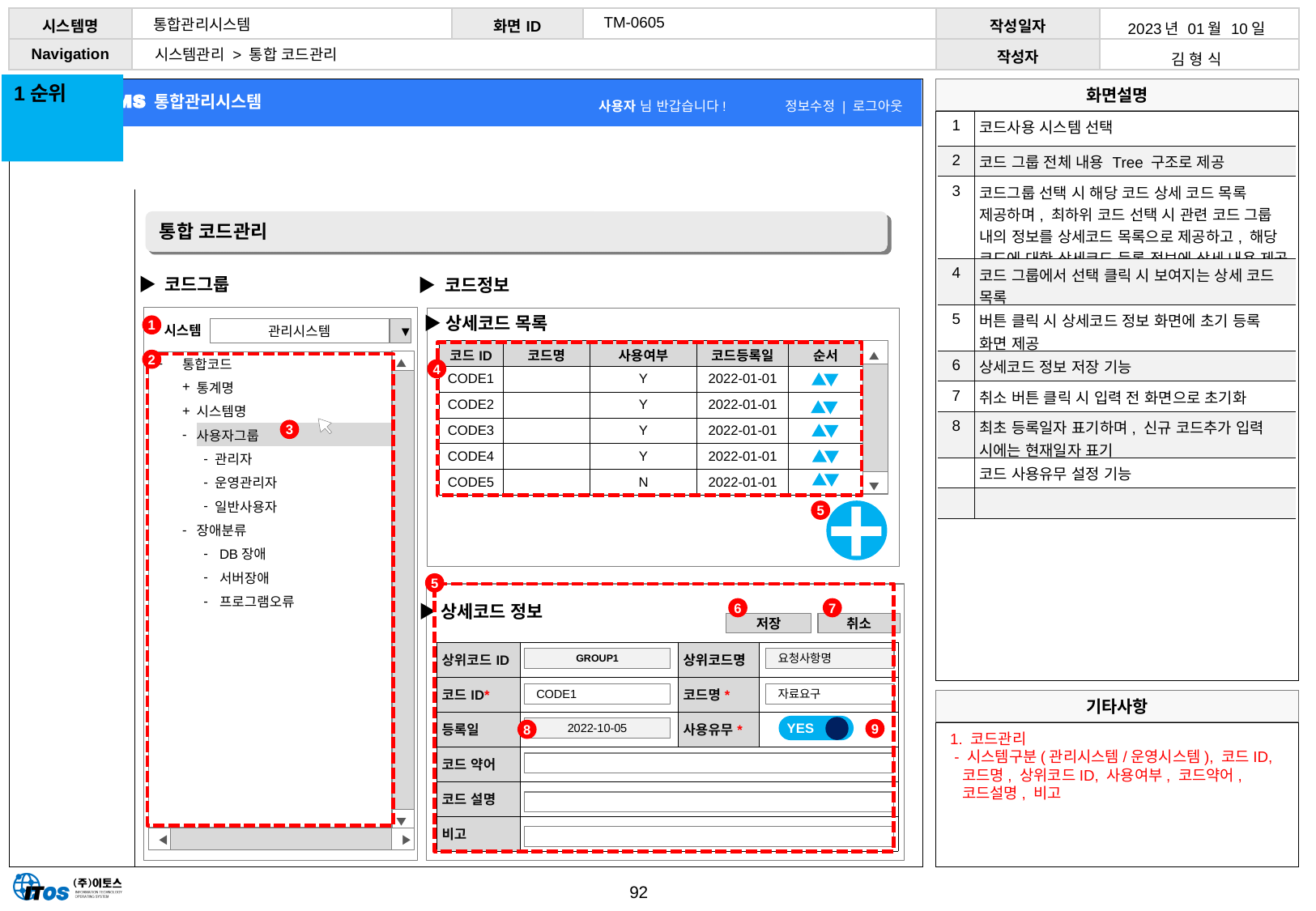

TM-0605
통합관리시스템
| 2023년 01월 10일 |
| --- |
| 김 형 식 |
시스템관리 > 통합 코드관리
1순위
| 1 | 코드사용 시스템 선택 |
| --- | --- |
| 2 | 코드 그룹 전체 내용 Tree 구조로 제공 |
| 3 | 코드그룹 선택 시 해당 코드 상세 코드 목록 제공하며, 최하위 코드 선택 시 관련 코드 그룹 내의 정보를 상세코드 목록으로 제공하고, 해당 코드에 대한 상세코드 등록 정보에 상세 내용 제공 |
| 4 | 코드 그룹에서 선택 클릭 시 보여지는 상세 코드 목록 |
| 5 | 버튼 클릭 시 상세코드 정보 화면에 초기 등록 화면 제공 |
| 6 | 상세코드 정보 저장 기능 |
| 7 | 취소 버튼 클릭 시 입력 전 화면으로 초기화 |
| 8 | 최초 등록일자 표기하며, 신규 코드추가 입력 시에는 현재일자 표기 |
|  | 코드 사용유무 설정 기능 |
|  |  |
통합 코드관리
▶ 코드그룹
▶ 코드정보
▶상세코드 목록

1
시스템
관리시스템
▼
◀

▶
| 코드ID | 코드명 | 사용여부 | 코드등록일 | 순서 |
| --- | --- | --- | --- | --- |
| CODE1 |  | Y | 2022-01-01 |  |
| CODE2 |  | Y | 2022-01-01 |  |
| CODE3 |  | Y | 2022-01-01 |  |
| CODE4 |  | Y | 2022-01-01 |  |
| CODE5 |  | N | 2022-01-01 |  |

2
◀

▶
| - | 통합코드 |  |  |  |  |
| --- | --- | --- | --- | --- | --- |
|  | + | 통계명 |  |  |  |
|  | + | 시스템명 | 조직110 |  |  |
|  | - | 사용자그룹 | 조직120 |  |  |
|  |  | - | 관리자 | 조직121 |  |
|  |  | - | 운영관리자 |  |  |
|  |  | - | 일반사용자 |  |  |
|  | - | 장애분류 | 조직130 |  |  |
|  |  | - | DB장애 |  |  |
|  |  | - | 서버장애 |  |  |
|  |  | - | 프로그램오류 |  |  |
|  |  |  | + |  |  |
|  |  |  |  | + |  |
|  |  |  |  |  |  |
|  |  |  |  |  |  |
|  |  |  |  |  |  |
|  |  |  |  |  |  |
|  |  |  |  |  |  |
|  |  |  |  |  |  |
|  |  |  |  |  |  |

4

3

5
5

▶상세코드 정보
6
7
저장
취소
| 상위코드ID |  | 상위코드명 |  |
| --- | --- | --- | --- |
| 코드ID\* |  | 코드명\* |  |
| 등록일 |  | 사용유무\* |  |
| 코드 약어 |  |  |  |
| 코드 설명 |  |  |  |
| 비고 |  |  |  |
GROUP1
요청사항명
CODE1
자료요구
◀

▶
YES

2022-10-05
9
8
1. 코드관리
 - 시스템구분(관리시스템/운영시스템), 코드ID, 코드명, 상위코드ID, 사용여부, 코드약어, 코드설명, 비고